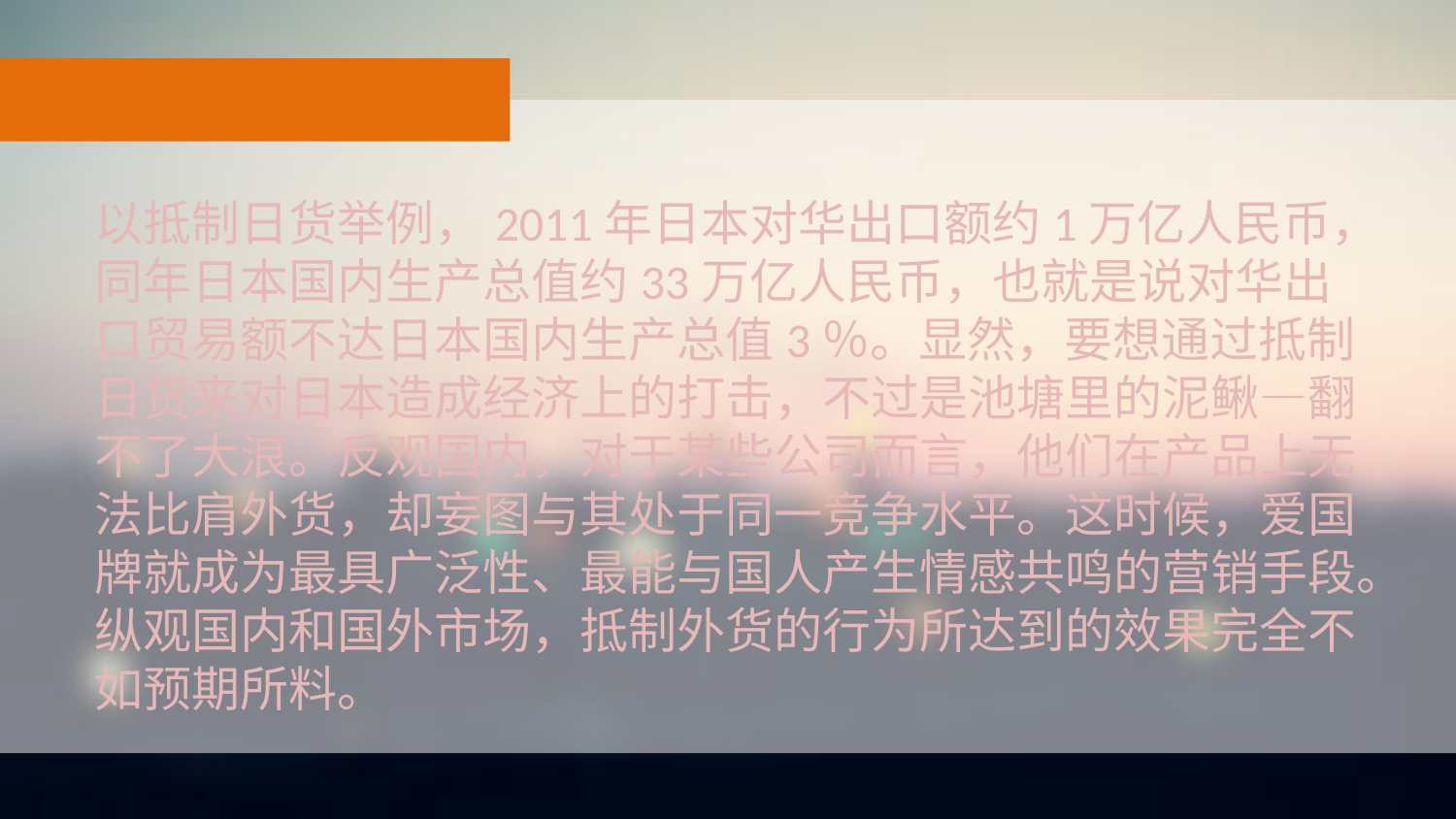

以抵制日货举例，2011年日本对华出口额约1万亿人民币，同年日本国内生产总值约33万亿人民币，也就是说对华出口贸易额不达日本国内生产总值3％。显然，要想通过抵制日货来对日本造成经济上的打击，不过是池塘里的泥鳅—翻不了大浪。反观国内，对于某些公司而言，他们在产品上无法比肩外货，却妄图与其处于同一竞争水平。这时候，爱国牌就成为最具广泛性、最能与国人产生情感共鸣的营销手段。纵观国内和国外市场，抵制外货的行为所达到的效果完全不如预期所料。